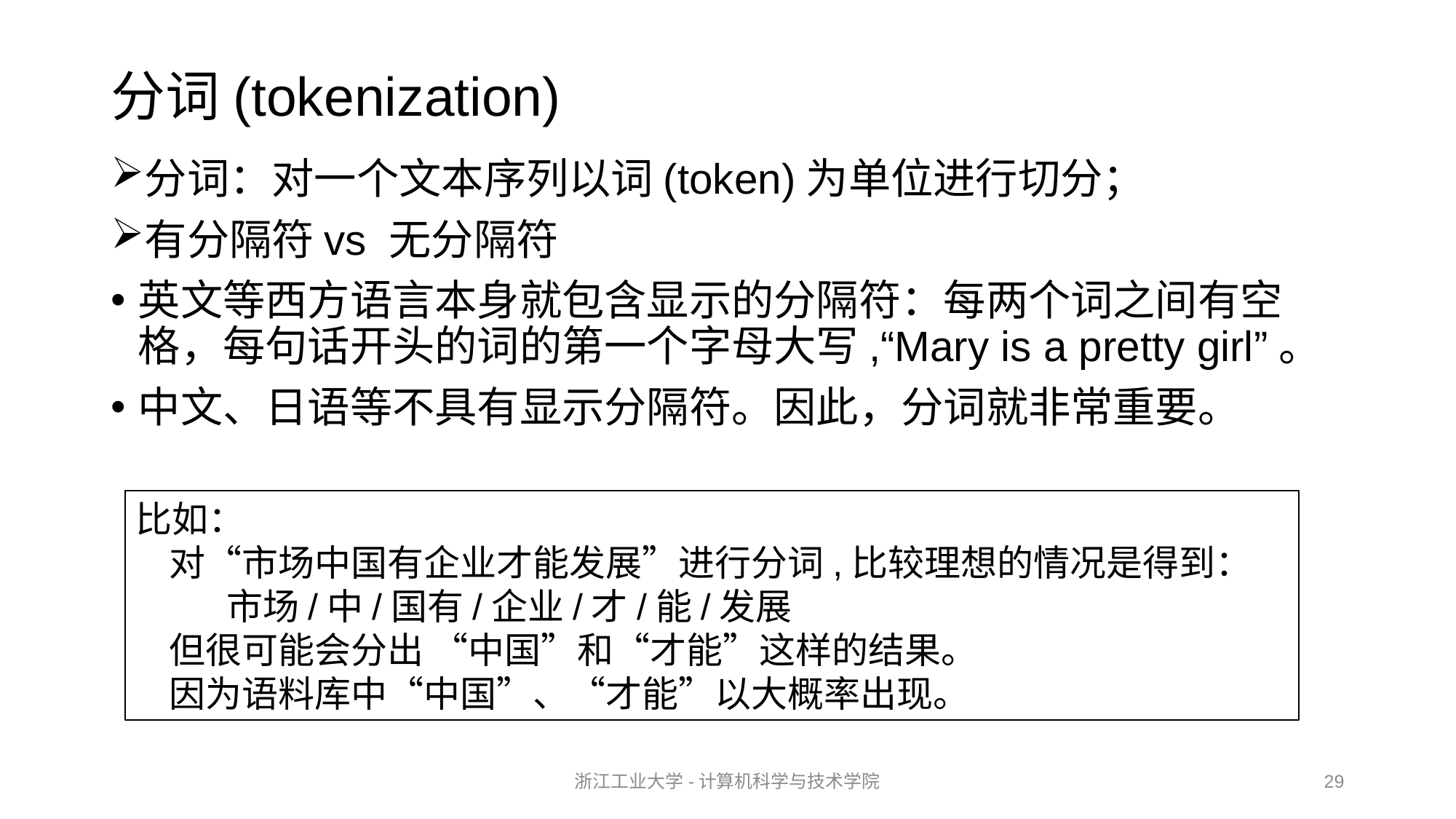

# 分词(tokenization)
分词：对一个文本序列以词(token)为单位进行切分；
有分隔符vs 无分隔符
英文等西方语言本身就包含显示的分隔符：每两个词之间有空格，每句话开头的词的第一个字母大写,“Mary is a pretty girl”。
中文、日语等不具有显示分隔符。因此，分词就非常重要。

比如：
   对“市场中国有企业才能发展”进行分词,比较理想的情况是得到：
          市场/中/国有/企业/才/能/发展
   但很可能会分出 “中国”和“才能”这样的结果。
   因为语料库中“中国”、“才能”以大概率出现。
浙江工业大学-计算机科学与技术学院
29